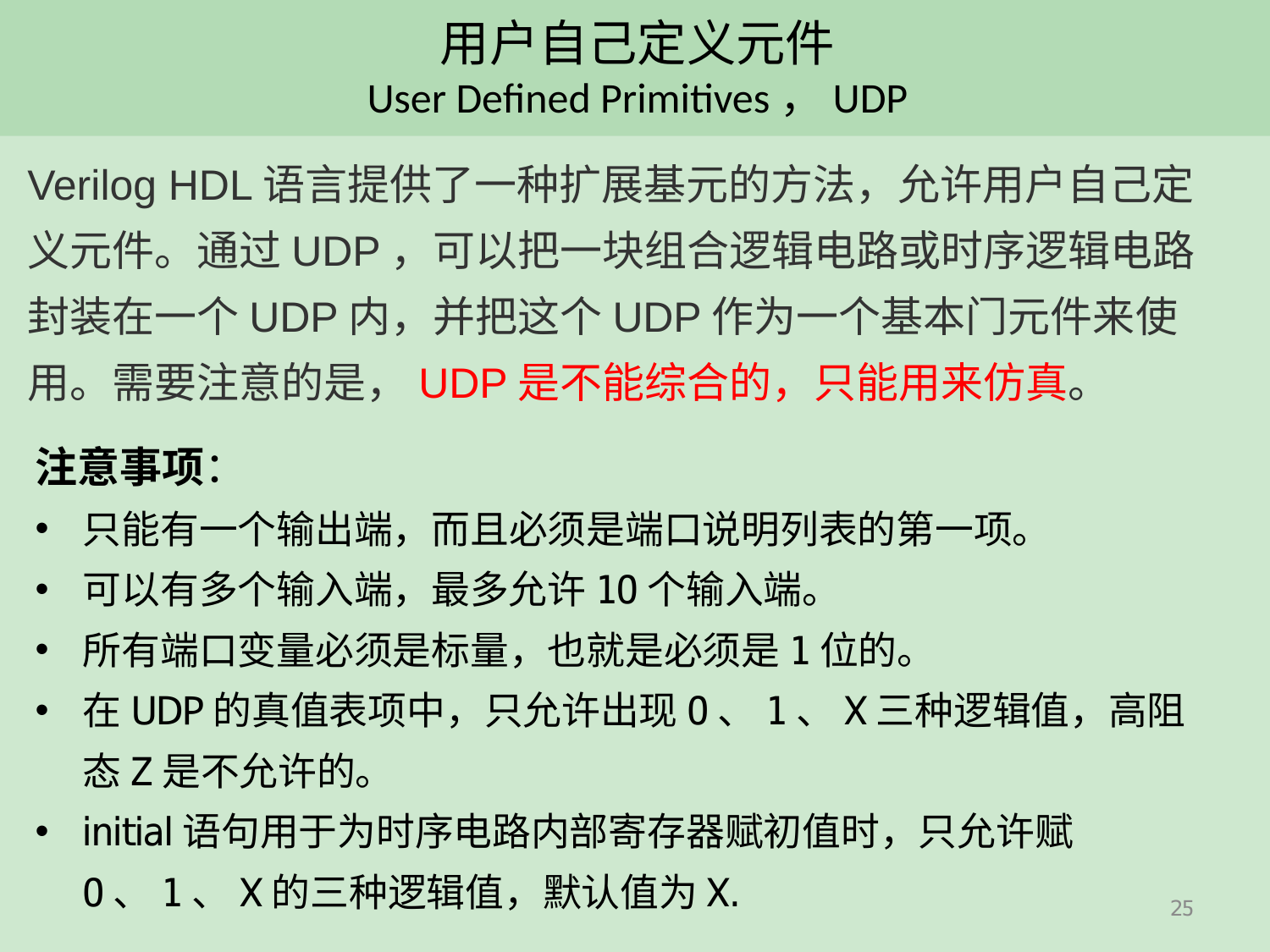

# 用户自己定义元件 User Defined Primitives，UDP
Verilog HDL语言提供了一种扩展基元的方法，允许用户自己定义元件。通过UDP，可以把一块组合逻辑电路或时序逻辑电路封装在一个UDP内，并把这个UDP作为一个基本门元件来使用。需要注意的是，UDP是不能综合的，只能用来仿真。
注意事项：
只能有一个输出端，而且必须是端口说明列表的第一项。
可以有多个输入端，最多允许10个输入端。
所有端口变量必须是标量，也就是必须是1位的。
在UDP的真值表项中，只允许出现0、1、X三种逻辑值，高阻态Z是不允许的。
initial语句用于为时序电路内部寄存器赋初值时，只允许赋0、1、X的三种逻辑值，默认值为X.
25